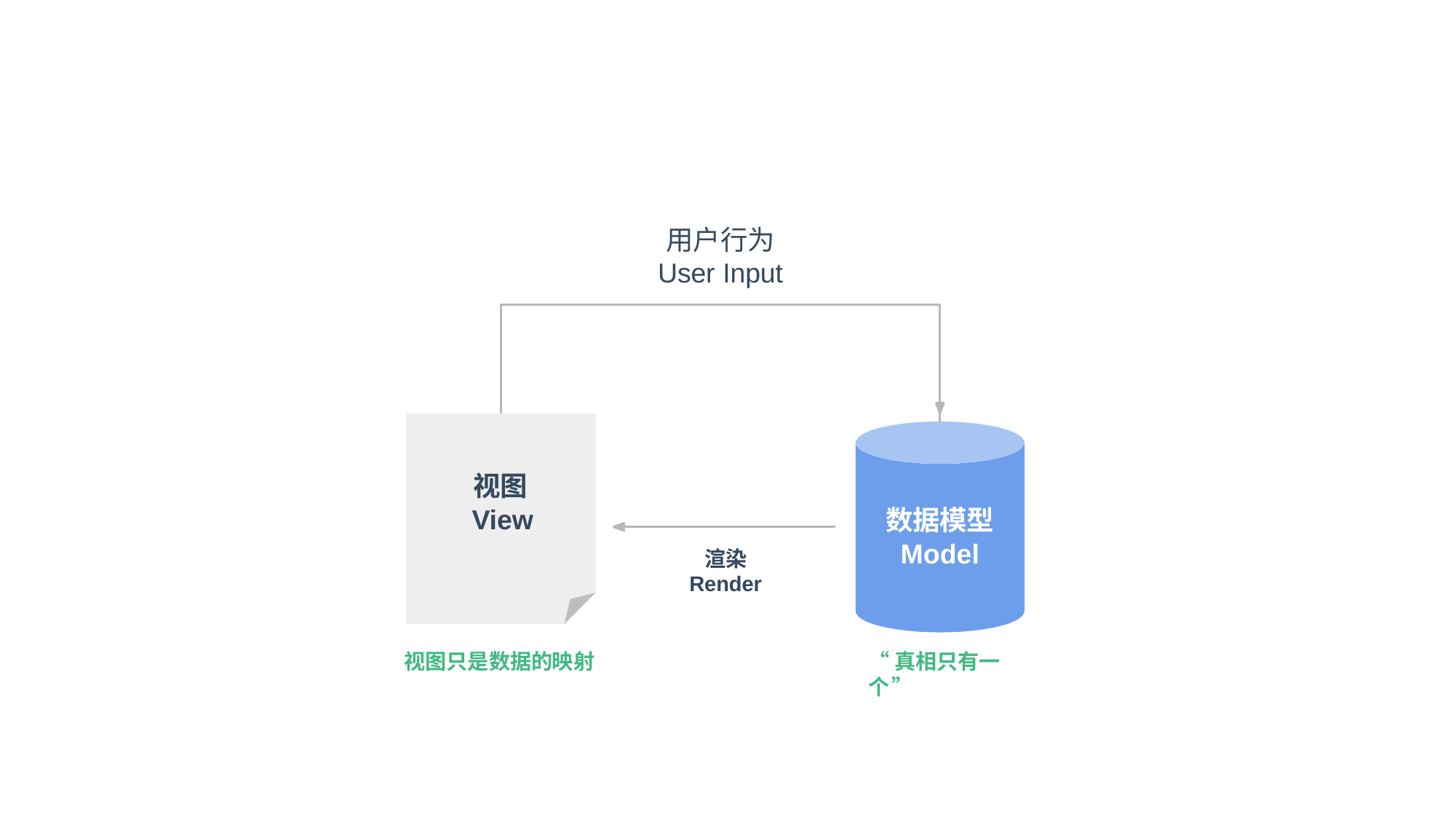

# 用户行为
User Input

视图
View
数据模型
Model

渲染
Render

视图只是数据的映射
“真相只有一个”